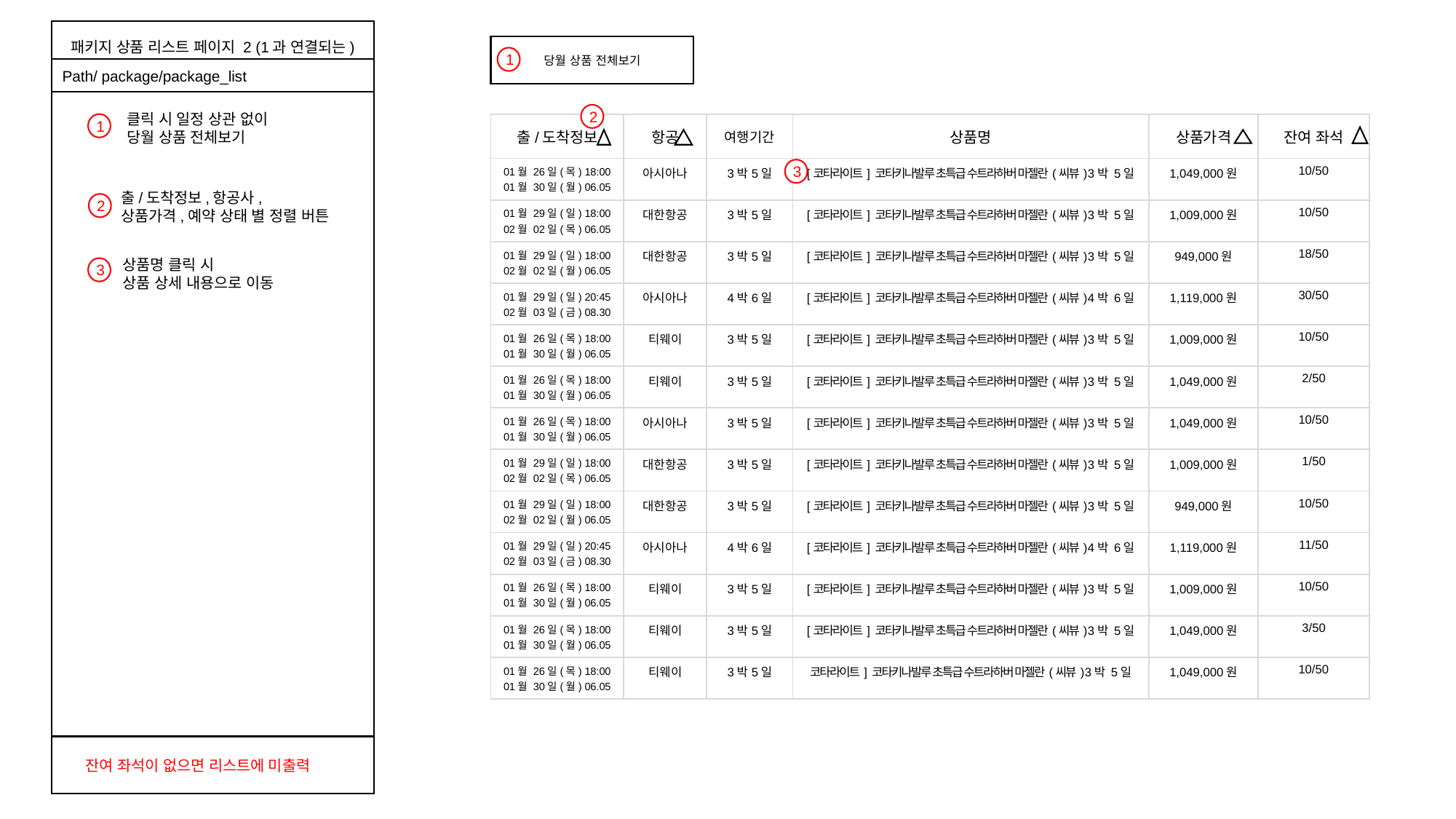

패키지 상품 리스트 페이지 2 (1과 연결되는)
당월 상품 전체보기
1
Path/ package/package_list

클릭 시 일정 상관 없이
당월 상품 전체보기
2
1
| 출/도착정보 | 항공 | 여행기간 | 상품명 | 상품가격 | 잔여 좌석 |
| --- | --- | --- | --- | --- | --- |
| 01월 26일(목) 18:00 01월 30일(월) 06.05 | 아시아나 | 3박5일 | [코타라이트] 코타키나발루 초특급 수트라하버 마젤란(씨뷰) 3박 5일 | 1,049,000원 | 10/50 |
| 01월 29일(일) 18:00 02월 02일(목) 06.05 | 대한항공 | 3박5일 | [코타라이트] 코타키나발루 초특급 수트라하버 마젤란(씨뷰) 3박 5일 | 1,009,000원 | 10/50 |
| 01월 29일(일) 18:00 02월 02일(월) 06.05 | 대한항공 | 3박5일 | [코타라이트] 코타키나발루 초특급 수트라하버 마젤란(씨뷰) 3박 5일 | 949,000원 | 18/50 |
| 01월 29일(일) 20:45 02월 03일(금) 08.30 | 아시아나 | 4박6일 | [코타라이트] 코타키나발루 초특급 수트라하버 마젤란(씨뷰) 4박 6일 | 1,119,000원 | 30/50 |
| 01월 26일(목) 18:00 01월 30일(월) 06.05 | 티웨이 | 3박5일 | [코타라이트] 코타키나발루 초특급 수트라하버 마젤란(씨뷰) 3박 5일 | 1,009,000원 | 10/50 |
| 01월 26일(목) 18:00 01월 30일(월) 06.05 | 티웨이 | 3박5일 | [코타라이트] 코타키나발루 초특급 수트라하버 마젤란(씨뷰) 3박 5일 | 1,049,000원 | 2/50 |
| 01월 26일(목) 18:00 01월 30일(월) 06.05 | 아시아나 | 3박5일 | [코타라이트] 코타키나발루 초특급 수트라하버 마젤란(씨뷰) 3박 5일 | 1,049,000원 | 10/50 |
| 01월 29일(일) 18:00 02월 02일(목) 06.05 | 대한항공 | 3박5일 | [코타라이트] 코타키나발루 초특급 수트라하버 마젤란(씨뷰) 3박 5일 | 1,009,000원 | 1/50 |
| 01월 29일(일) 18:00 02월 02일(월) 06.05 | 대한항공 | 3박5일 | [코타라이트] 코타키나발루 초특급 수트라하버 마젤란(씨뷰) 3박 5일 | 949,000원 | 10/50 |
| 01월 29일(일) 20:45 02월 03일(금) 08.30 | 아시아나 | 4박6일 | [코타라이트] 코타키나발루 초특급 수트라하버 마젤란(씨뷰) 4박 6일 | 1,119,000원 | 11/50 |
| 01월 26일(목) 18:00 01월 30일(월) 06.05 | 티웨이 | 3박5일 | [코타라이트] 코타키나발루 초특급 수트라하버 마젤란(씨뷰) 3박 5일 | 1,009,000원 | 10/50 |
| 01월 26일(목) 18:00 01월 30일(월) 06.05 | 티웨이 | 3박5일 | [코타라이트] 코타키나발루 초특급 수트라하버 마젤란(씨뷰) 3박 5일 | 1,049,000원 | 3/50 |
| 01월 26일(목) 18:00 01월 30일(월) 06.05 | 티웨이 | 3박5일 | 코타라이트] 코타키나발루 초특급 수트라하버 마젤란(씨뷰) 3박 5일 | 1,049,000원 | 10/50 |

3
출/도착정보,항공사,
상품가격,예약 상태 별 정렬 버튼
2
상품명 클릭 시
상품 상세 내용으로 이동
3
잔여 좌석이 없으면 리스트에 미출력